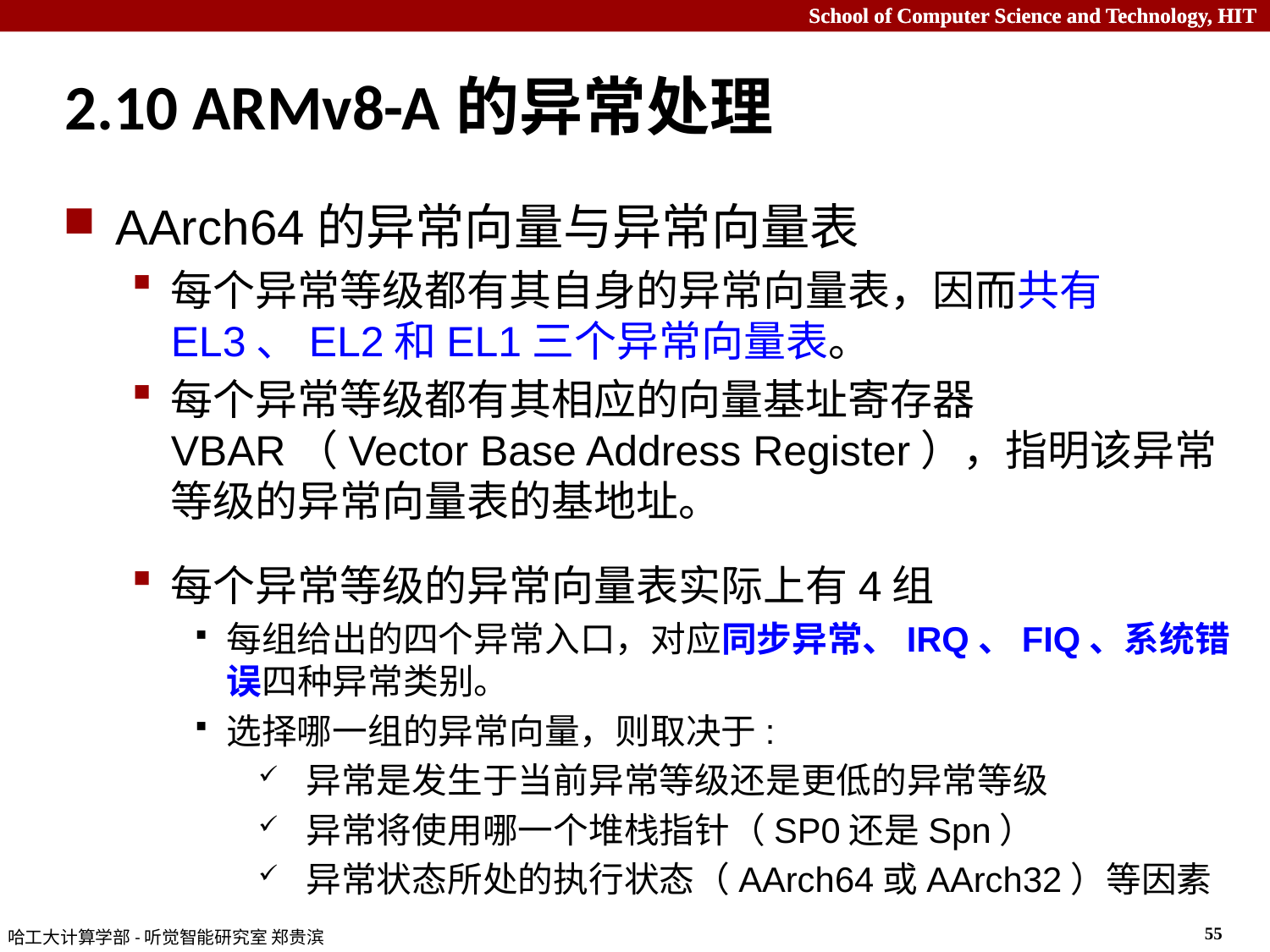

# 2.10 ARMv8-A的异常处理
AArch64的异常向量与异常向量表
每个异常等级都有其自身的异常向量表，因而共有EL3、EL2和EL1三个异常向量表。
每个异常等级都有其相应的向量基址寄存器VBAR（Vector Base Address Register），指明该异常等级的异常向量表的基地址。
每个异常等级的异常向量表实际上有4组
每组给出的四个异常入口，对应同步异常、IRQ、FIQ、系统错误四种异常类别。
选择哪一组的异常向量，则取决于:
异常是发生于当前异常等级还是更低的异常等级
异常将使用哪一个堆栈指针（SP0还是Spn）
异常状态所处的执行状态（AArch64或AArch32）等因素